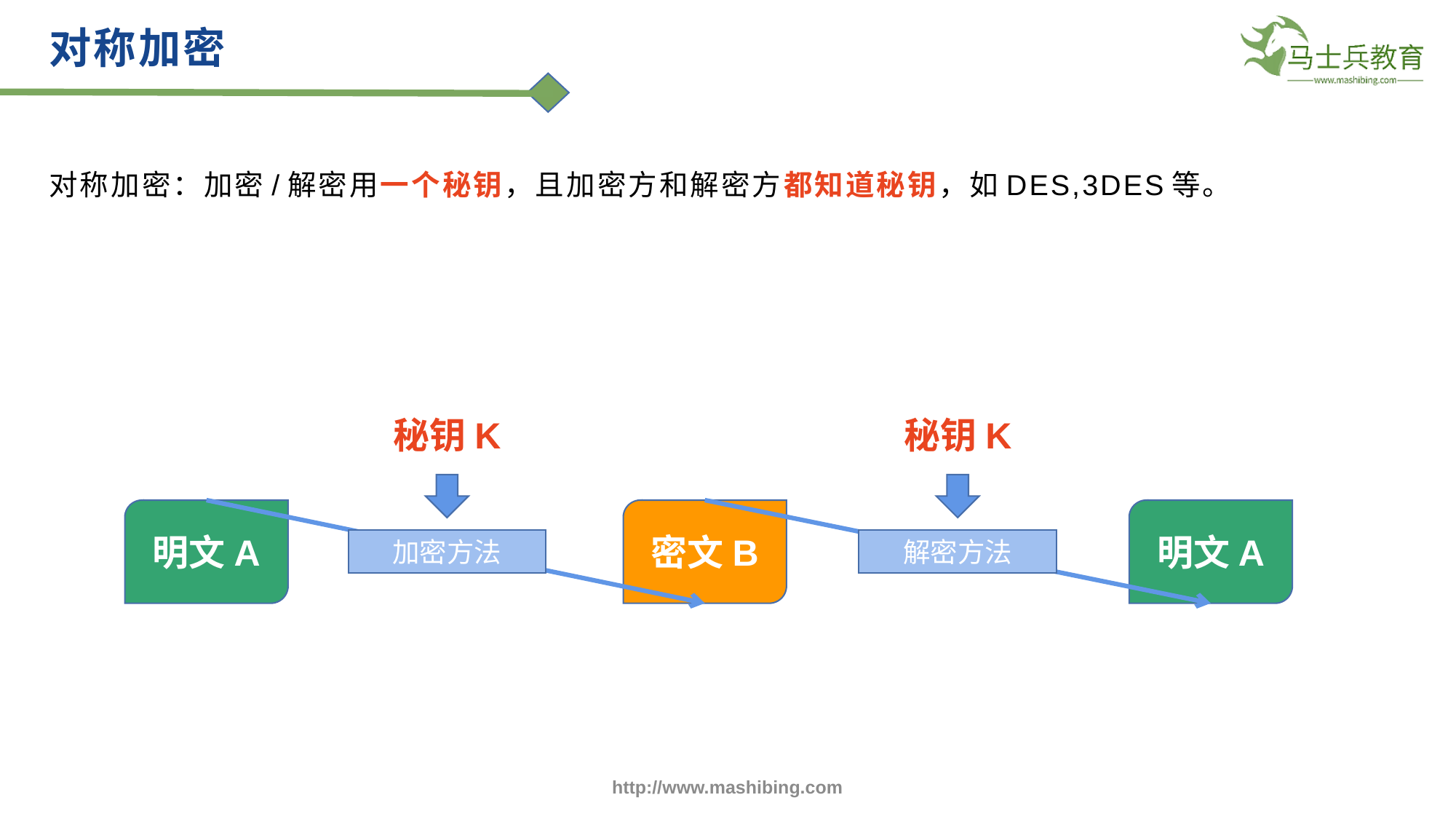

对称加密
对称加密：加密/解密用一个秘钥，且加密方和解密方都知道秘钥，如DES,3DES等。
秘钥K
秘钥K

明文A
密文B
明文A
加密方法
解密方法